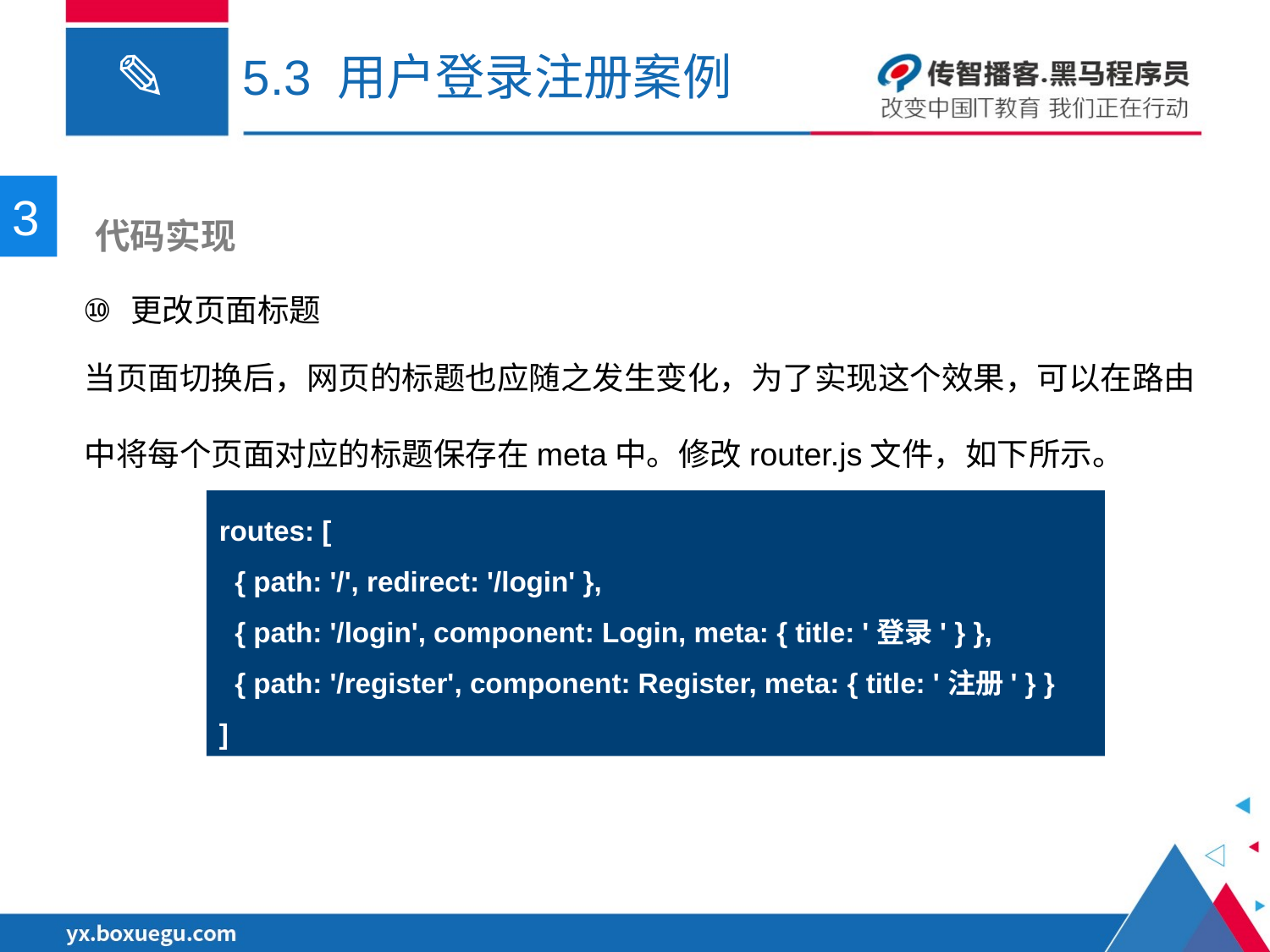

# 5.3 用户登录注册案例

3
  代码实现
更改页面标题
当页面切换后，网页的标题也应随之发生变化，为了实现这个效果，可以在路由中将每个页面对应的标题保存在meta中。修改router.js文件，如下所示。
routes: [
  { path: '/', redirect: '/login' },
  { path: '/login', component: Login, meta: { title: '登录' } },
  { path: '/register', component: Register, meta: { title: '注册' } }
]